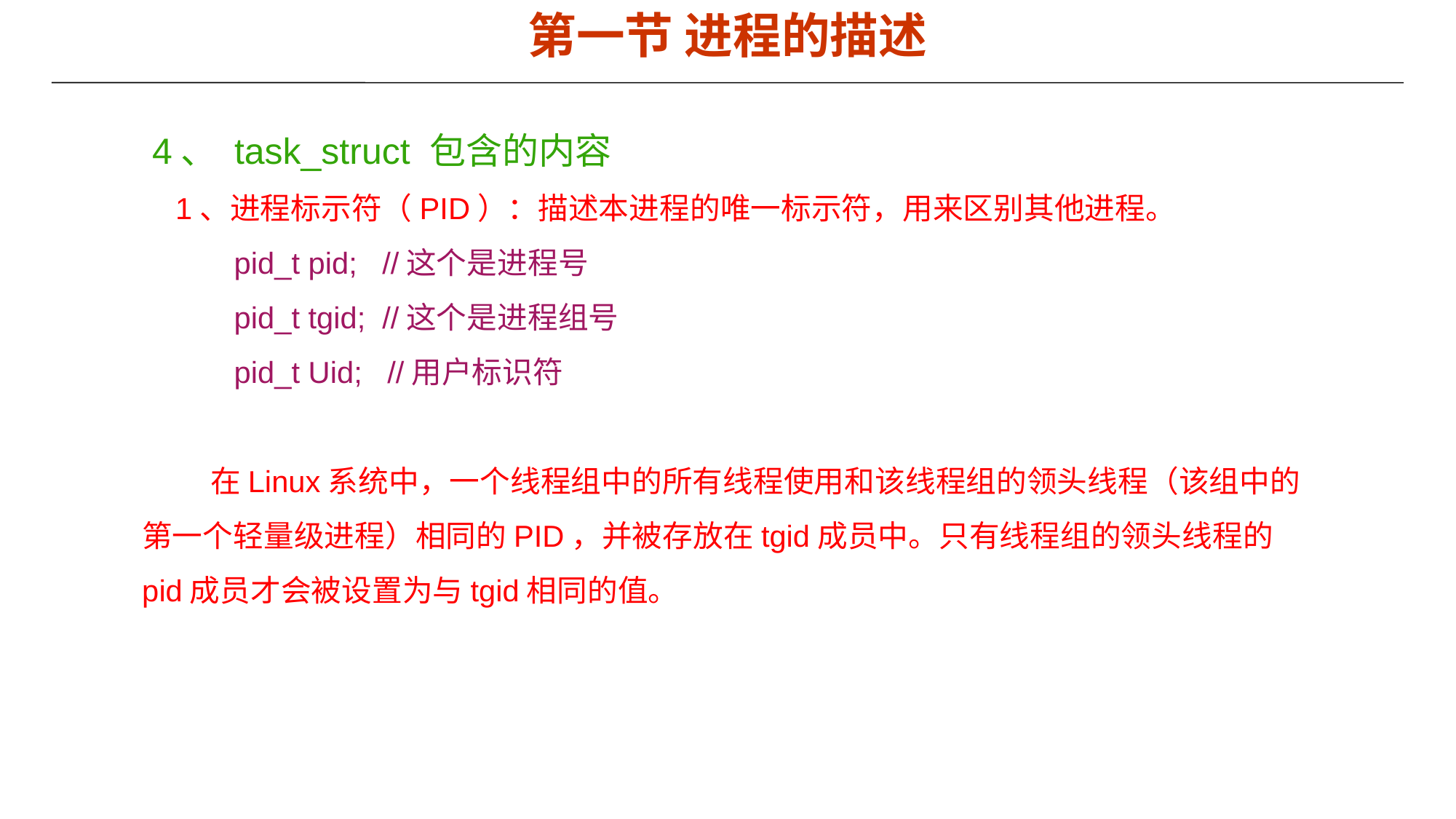

第一节 进程的描述

 4、 task_struct 包含的内容
    1、进程标⽰符（PID）：描述本进程的唯⼀标⽰符，⽤来区别其他进程。
           pid_t pid;   //这个是进程号
           pid_t tgid;  //这个是进程组号
           pid_t Uid;   //用户标识符

          在Linux系统中，一个线程组中的所有线程使用和该线程组的领头线程（该组中的第一个轻量级进程）相同的PID，并被存放在tgid成员中。只有线程组的领头线程的pid成员才会被设置为与tgid相同的值。